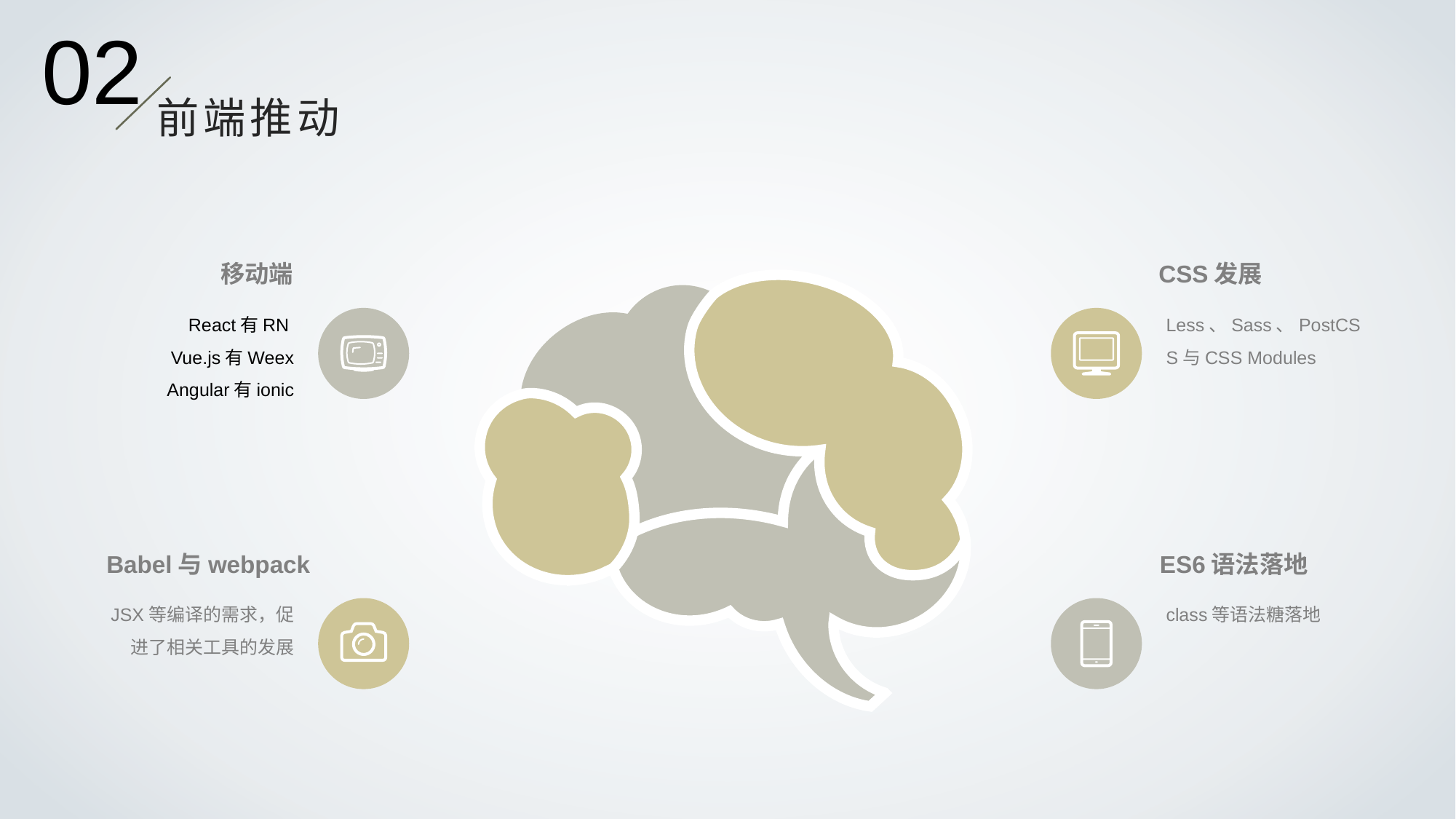

02
前端推动
移动端
CSS发展

React有RN
Vue.js有Weex
Angular有ionic
Less、Sass、PostCSS与CSS Modules

Babel与webpack
ES6语法落地
JSX等编译的需求，促进了相关工具的发展
class等语法糖落地